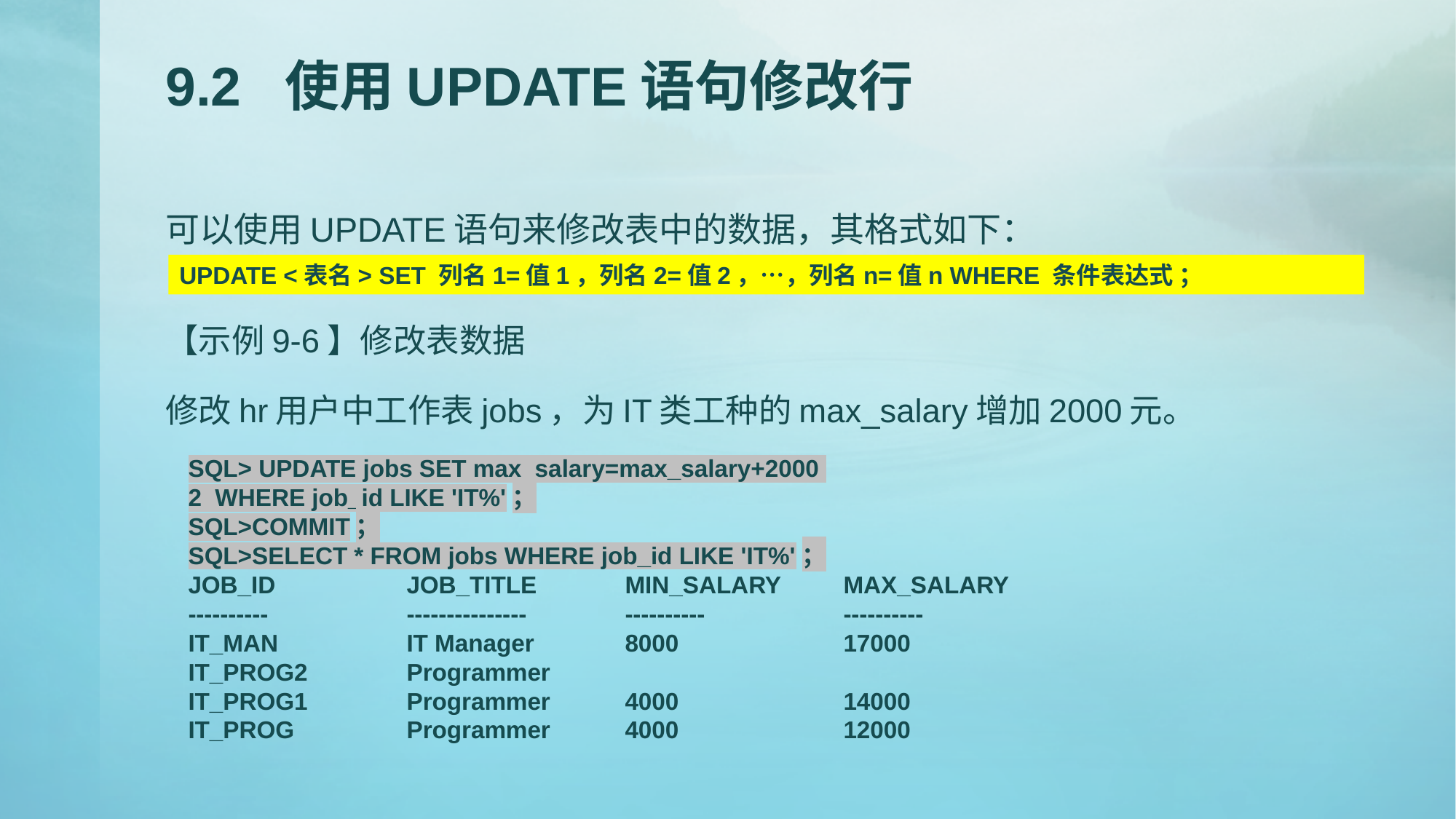

# 9.2  使用UPDATE语句修改行
可以使用UPDATE语句来修改表中的数据，其格式如下：
UPDATE <表名> SET 列名1=值1，列名2=值2，…，列名n=值n WHERE 条件表达式 ；
【示例9-6】修改表数据
修改hr用户中工作表jobs，为IT类工种的max_salary增加2000元。
SQL> UPDATE jobs SET max_salary=max_salary+2000
2  WHERE job_id LIKE 'IT%'；
SQL>COMMIT；
SQL>SELECT * FROM jobs WHERE job_id LIKE 'IT%'；
JOB_ID		JOB_TITLE	MIN_SALARY	MAX_SALARY
----------		---------------	----------		----------
IT_MAN		IT Manager	8000		17000
IT_PROG2	Programmer
IT_PROG1	Programmer	4000		14000
IT_PROG		Programmer	4000		12000